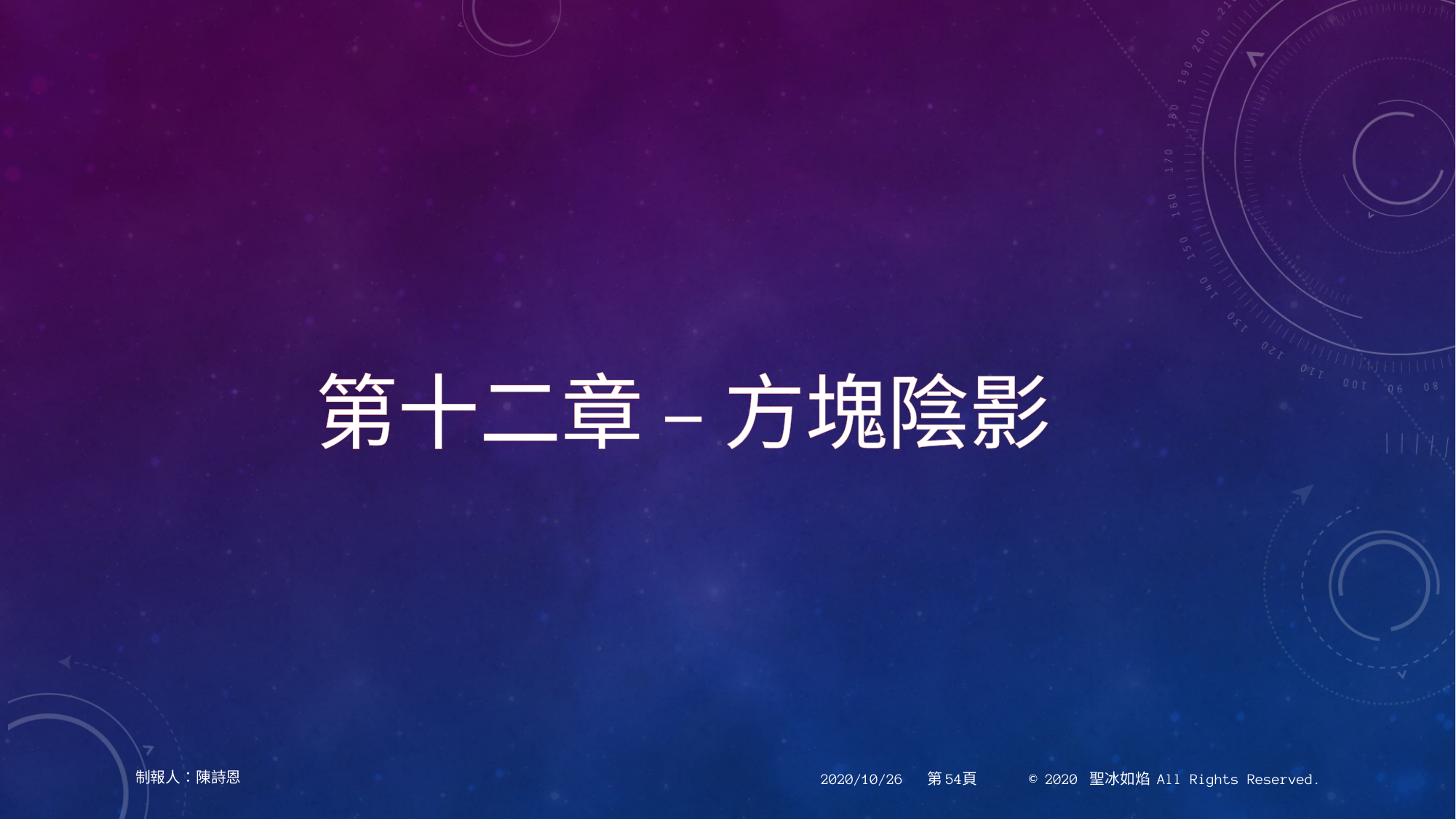

# 第十二章 – 方塊陰影

第54頁
制報人：陳詩恩
2020/10/26